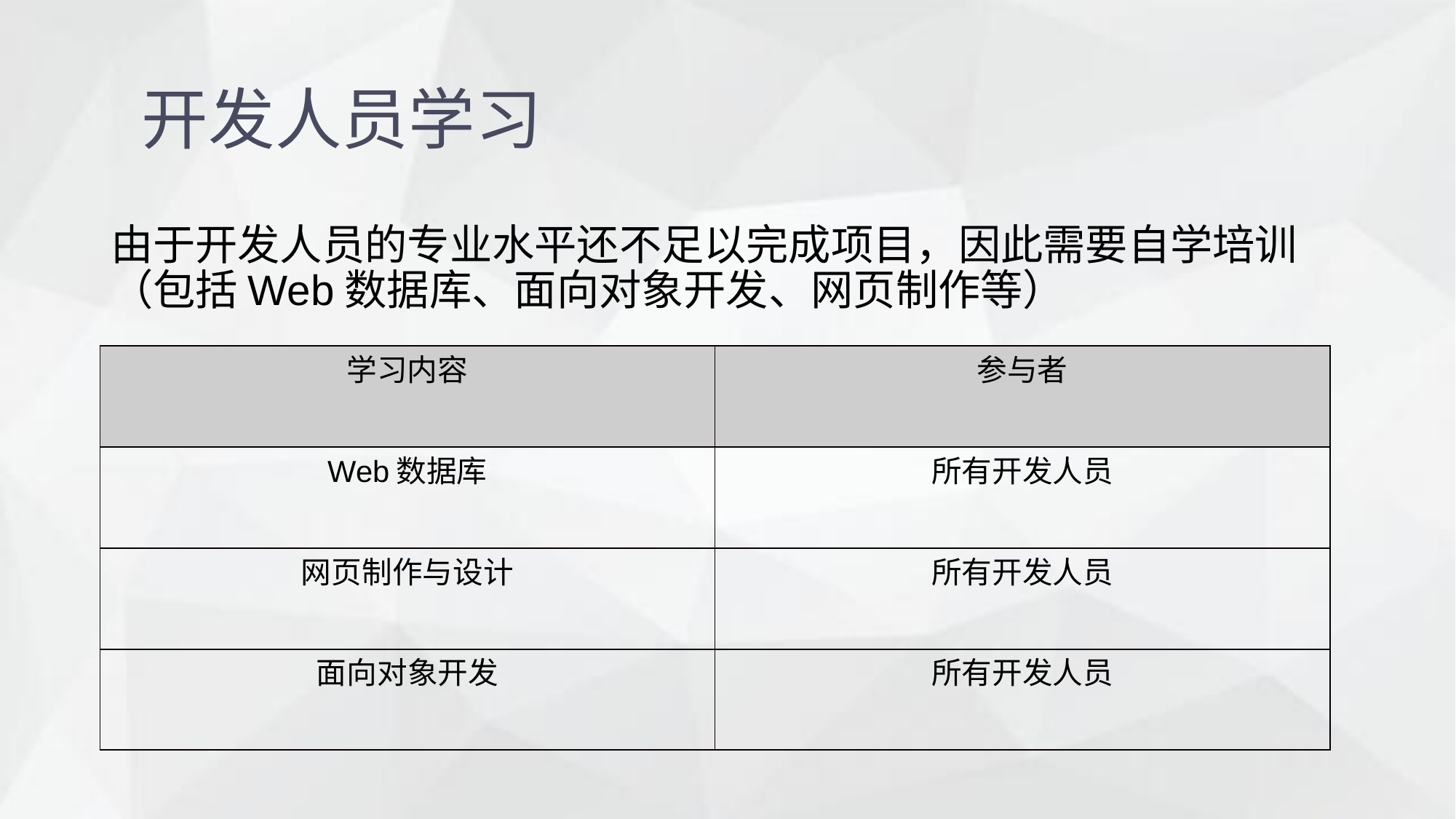

开发人员学习
由于开发人员的专业水平还不足以完成项目，因此需要自学培训（包括Web数据库、面向对象开发、网页制作等）
| 学习内容 | 参与者 |
| --- | --- |
| Web数据库 | 所有开发人员 |
| 网页制作与设计 | 所有开发人员 |
| 面向对象开发 | 所有开发人员 |